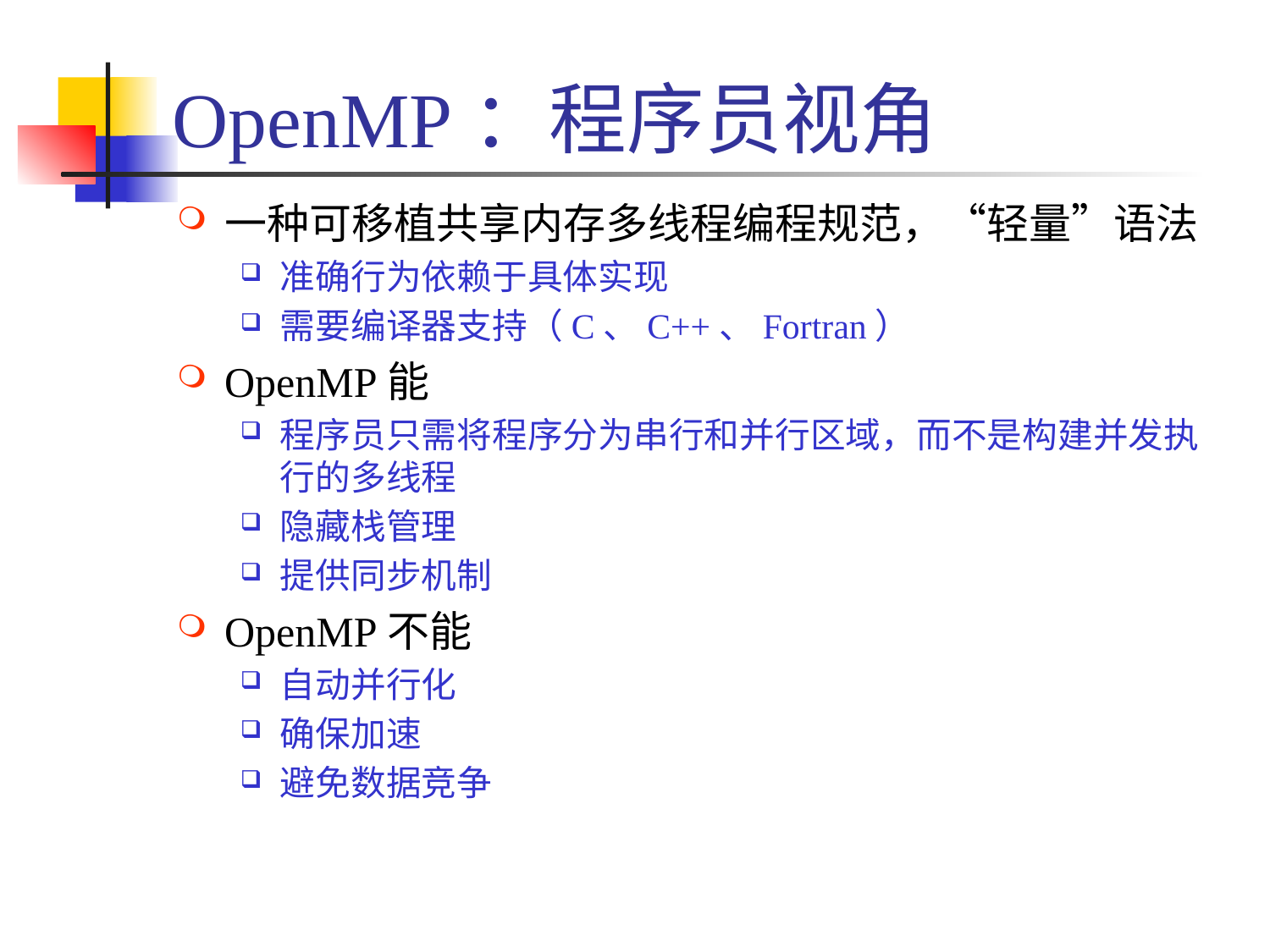

# OpenMP：程序员视角
一种可移植共享内存多线程编程规范，“轻量”语法
准确行为依赖于具体实现
需要编译器支持（C、C++、Fortran）
OpenMP能
程序员只需将程序分为串行和并行区域，而不是构建并发执行的多线程
隐藏栈管理
提供同步机制
OpenMP不能
自动并行化
确保加速
避免数据竞争